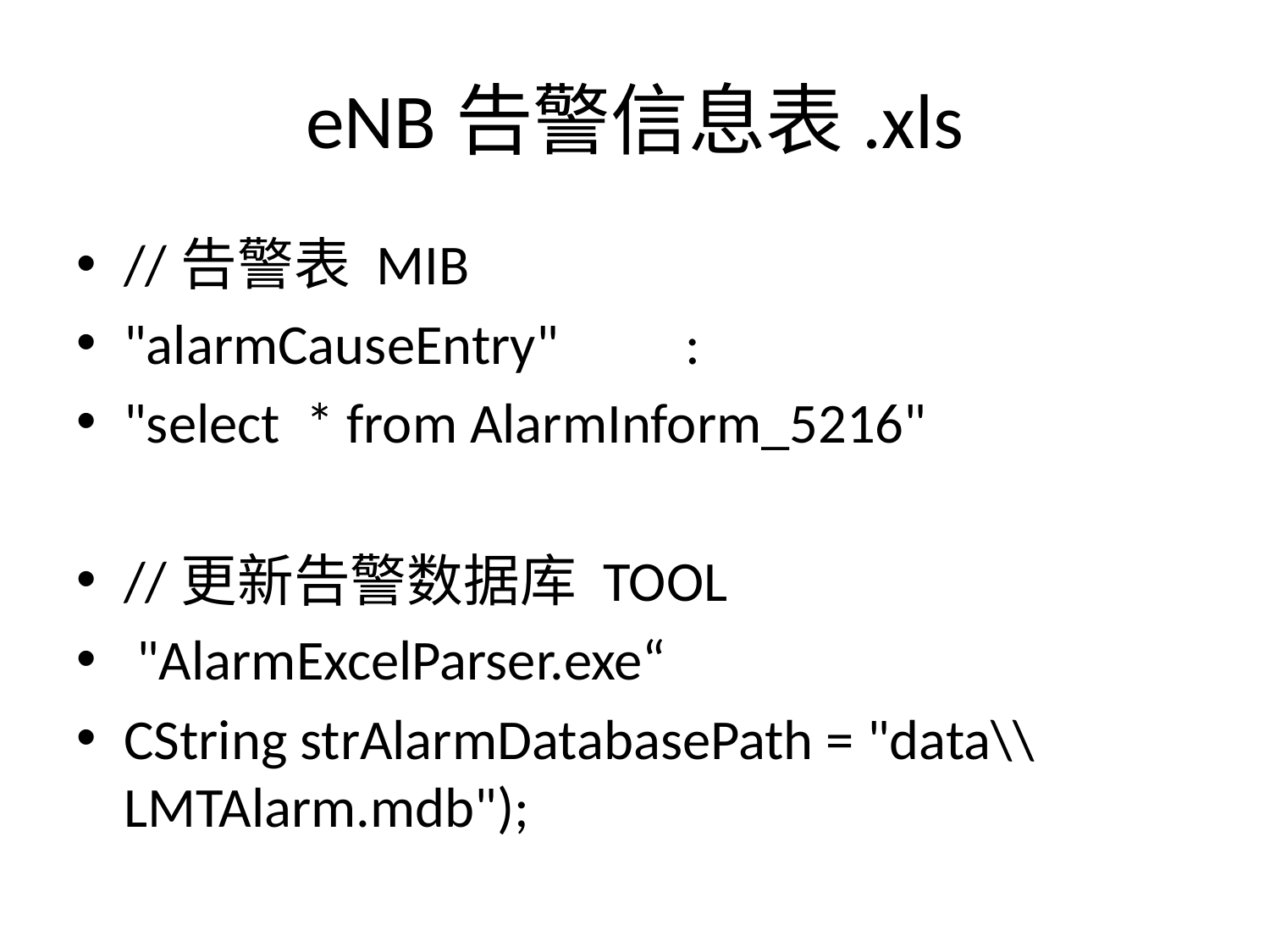

# eNB告警信息表.xls
//告警表 MIB
"alarmCauseEntry"          :
"select  * from AlarmInform_5216"

//更新告警数据库 TOOL
 "AlarmExcelParser.exe“
CString strAlarmDatabasePath = "data\\LMTAlarm.mdb");